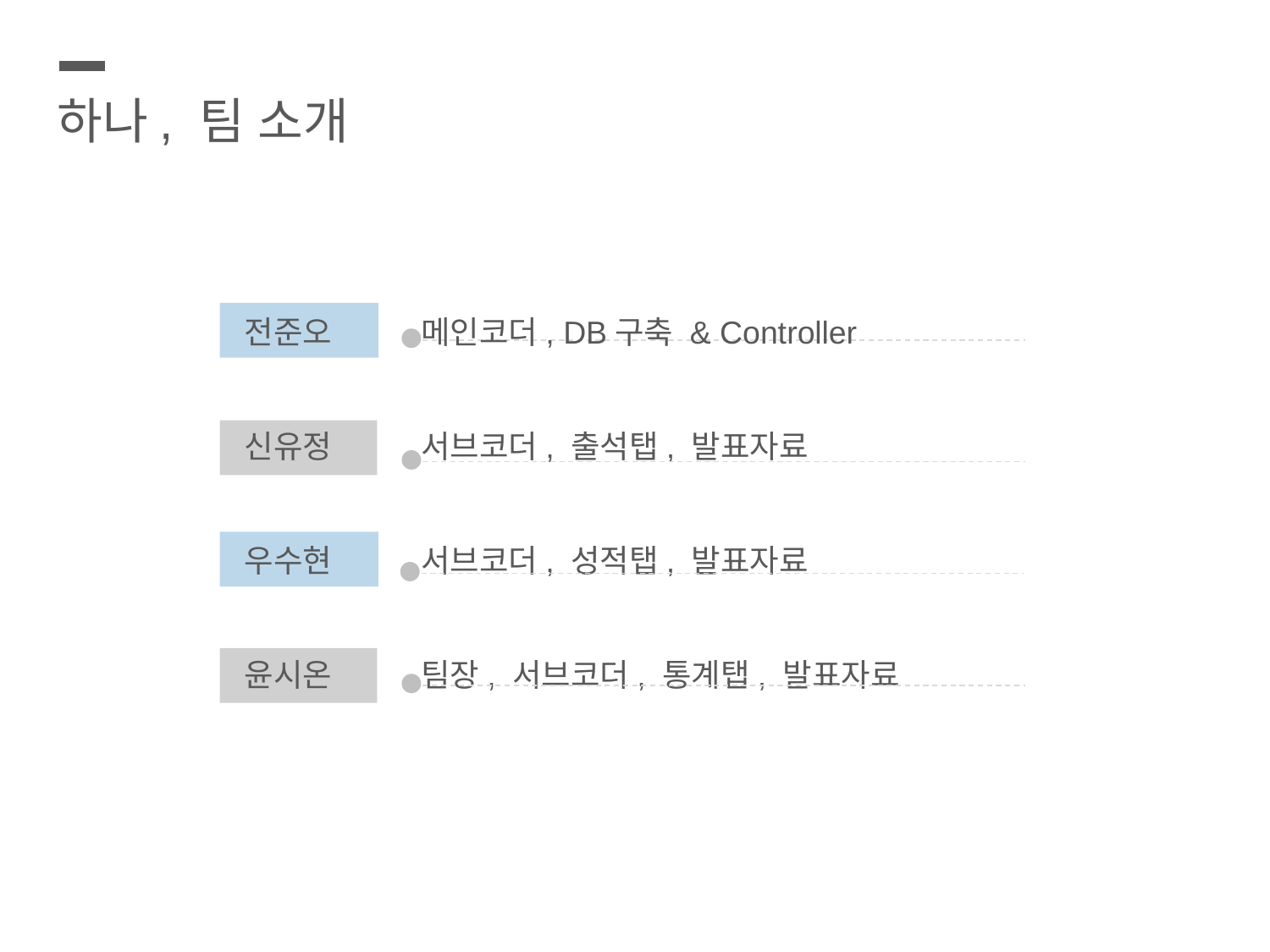

하나, 팀 소개

전준오          메인코더, DB구축 & Controller

신유정          서브코더, 출석탭, 발표자료

우수현          서브코더, 성적탭, 발표자료

윤시온          팀장, 서브코더, 통계탭, 발표자료